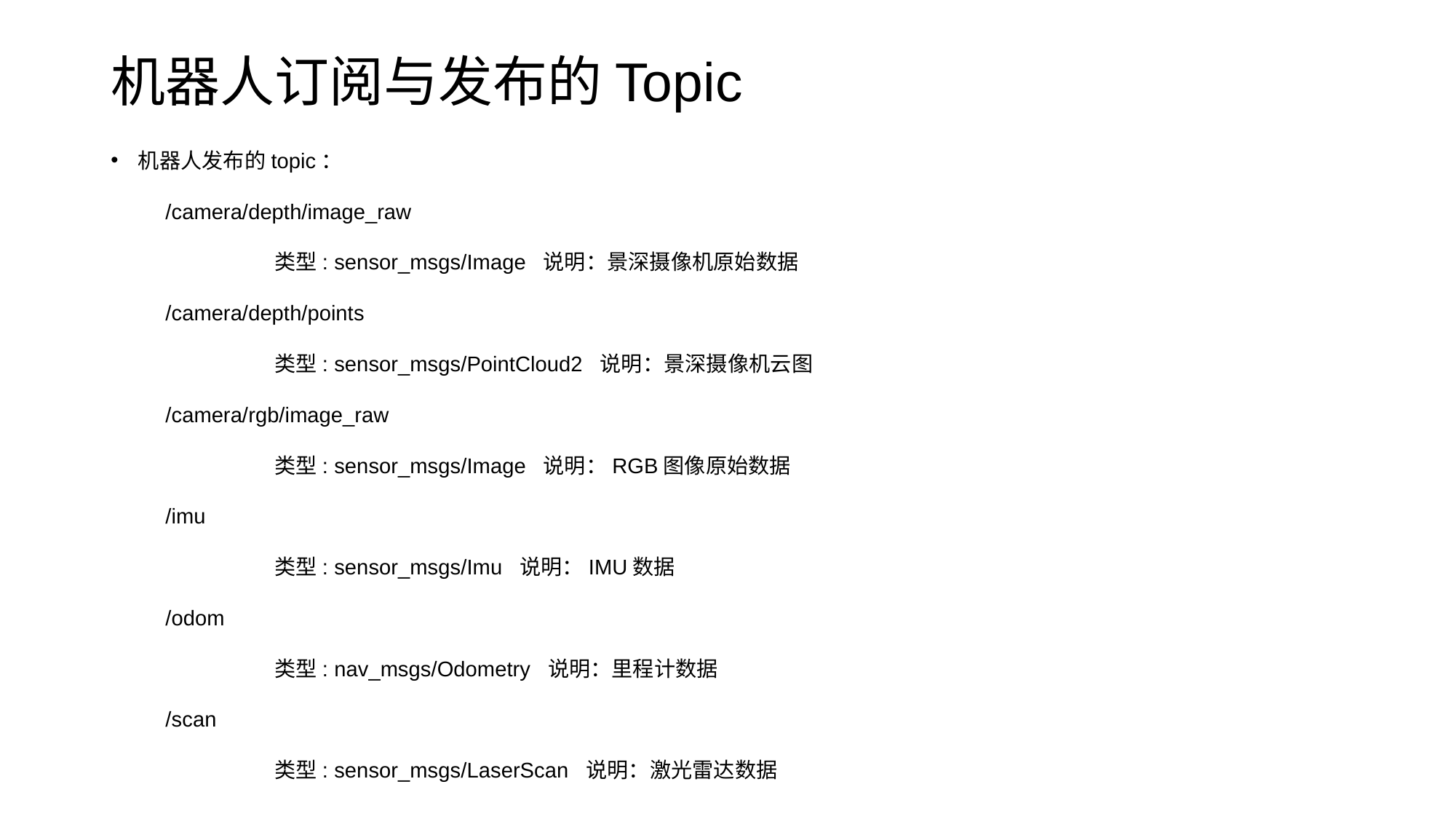

# 机器人订阅与发布的Topic
机器人发布的topic：
/camera/depth/image_raw
	类型: sensor_msgs/Image  说明：景深摄像机原始数据
/camera/depth/points
	类型: sensor_msgs/PointCloud2  说明：景深摄像机云图
/camera/rgb/image_raw
	类型: sensor_msgs/Image  说明：RGB图像原始数据
/imu
	类型: sensor_msgs/Imu  说明：IMU数据
/odom
	类型: nav_msgs/Odometry  说明：里程计数据
/scan
	类型: sensor_msgs/LaserScan  说明：激光雷达数据